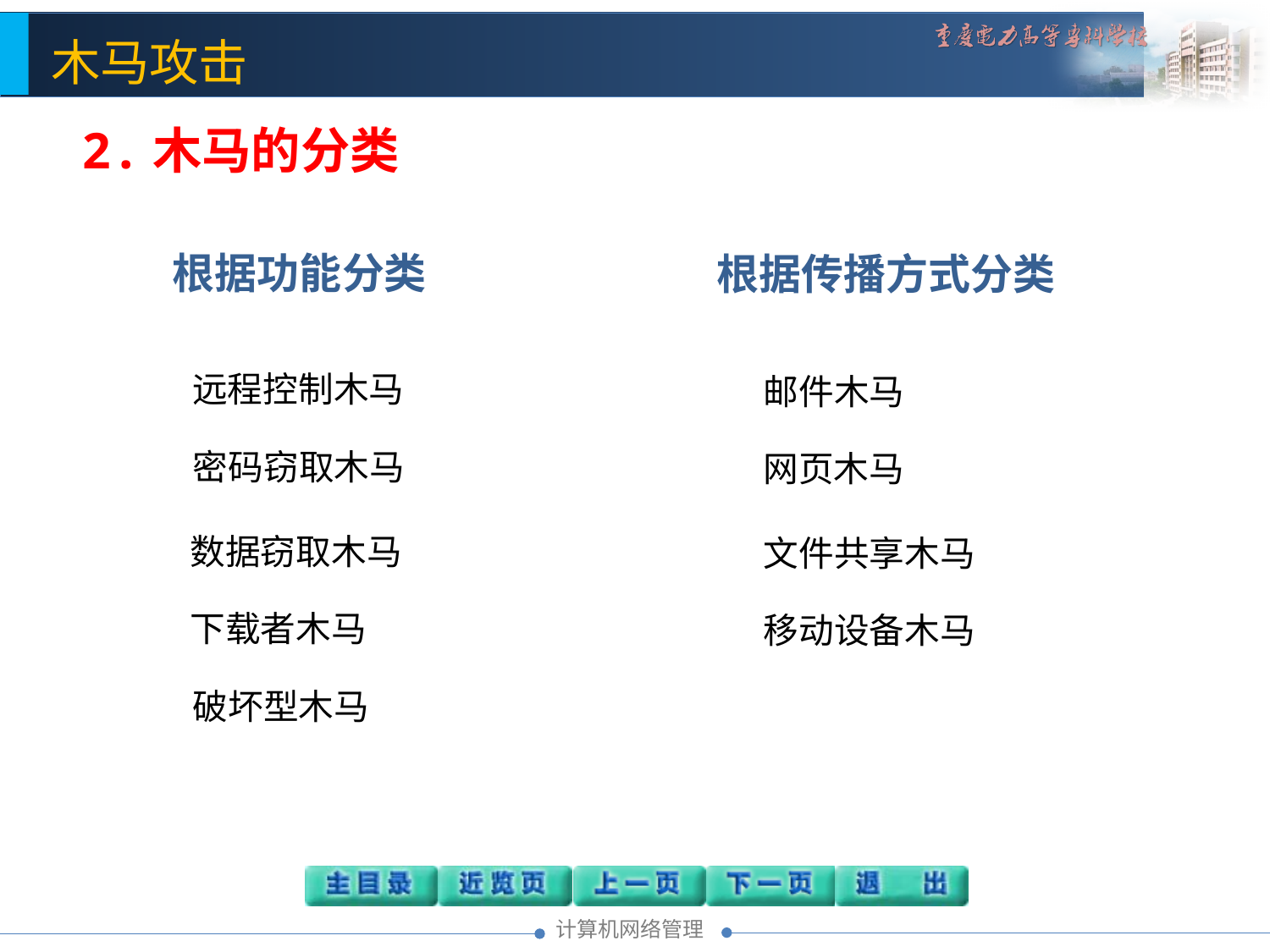

2.木马的分类
根据功能分类
根据传播方式分类
远程控制木马
邮件木马
密码窃取木马
网页木马
数据窃取木马
文件共享木马
下载者木马
移动设备木马
破坏型木马